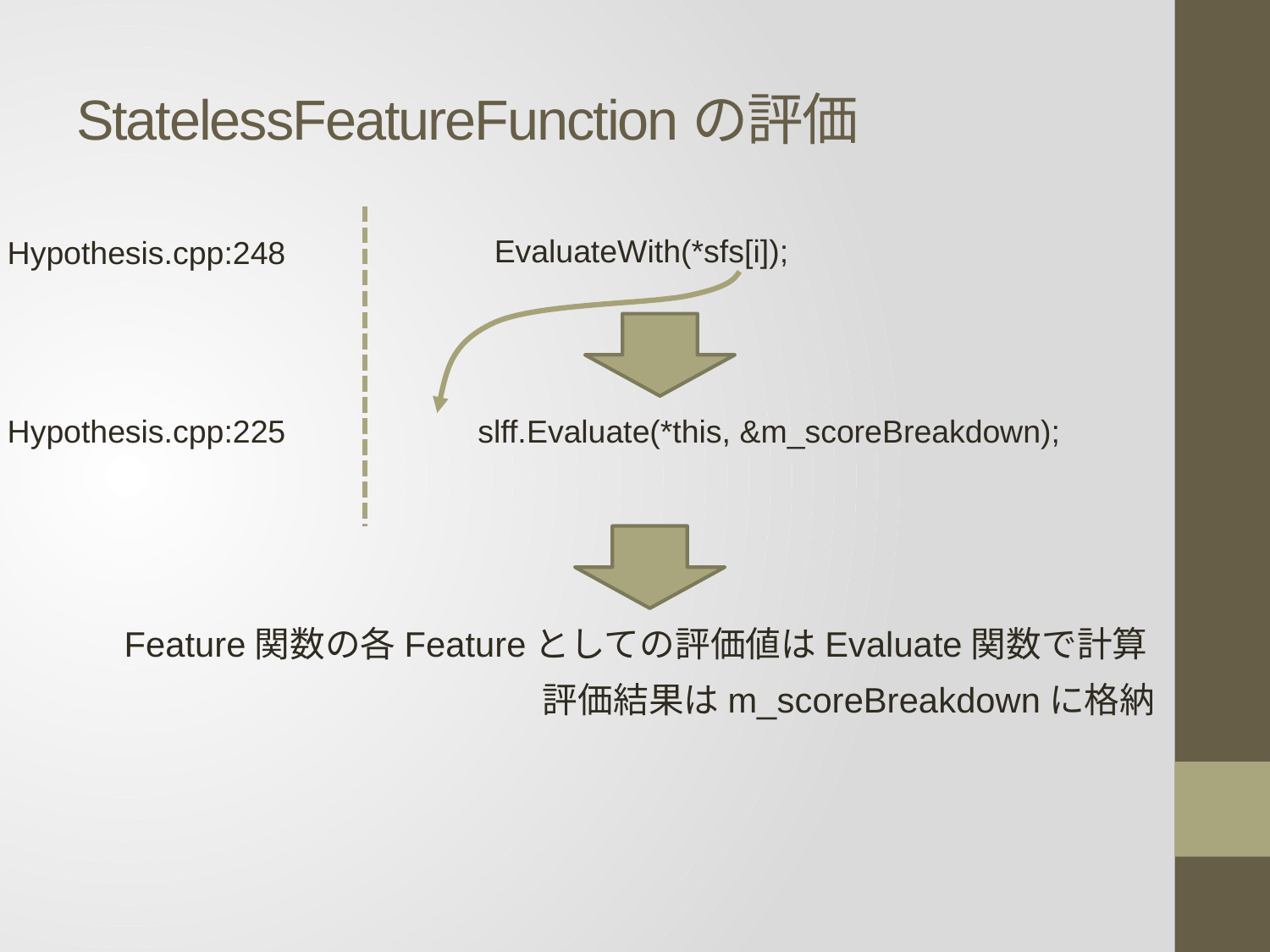

# StatelessFeatureFunctionの評価
EvaluateWith(*sfs[i]);
Hypothesis.cpp:248

Hypothesis.cpp:225
slff.Evaluate(*this, &m_scoreBreakdown);

Feature関数の各Featureとしての評価値はEvaluate関数で計算
評価結果はm_scoreBreakdownに格納